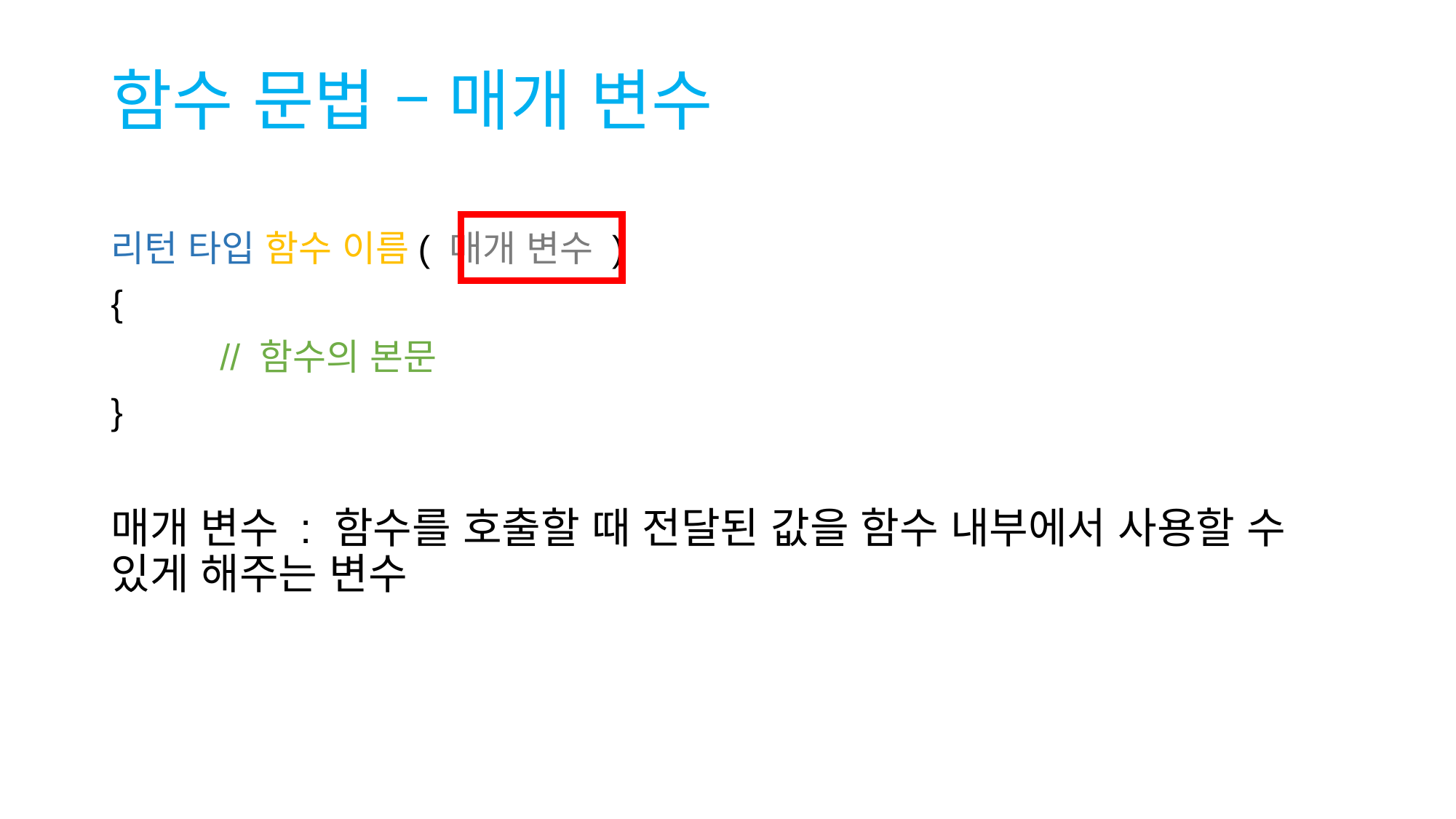

# 함수 문법 – 매개 변수

리턴 타입 함수 이름( 매개 변수 )
{
 	// 함수의 본문
}
매개 변수 : 함수를 호출할 때 전달된 값을 함수 내부에서 사용할 수 있게 해주는 변수